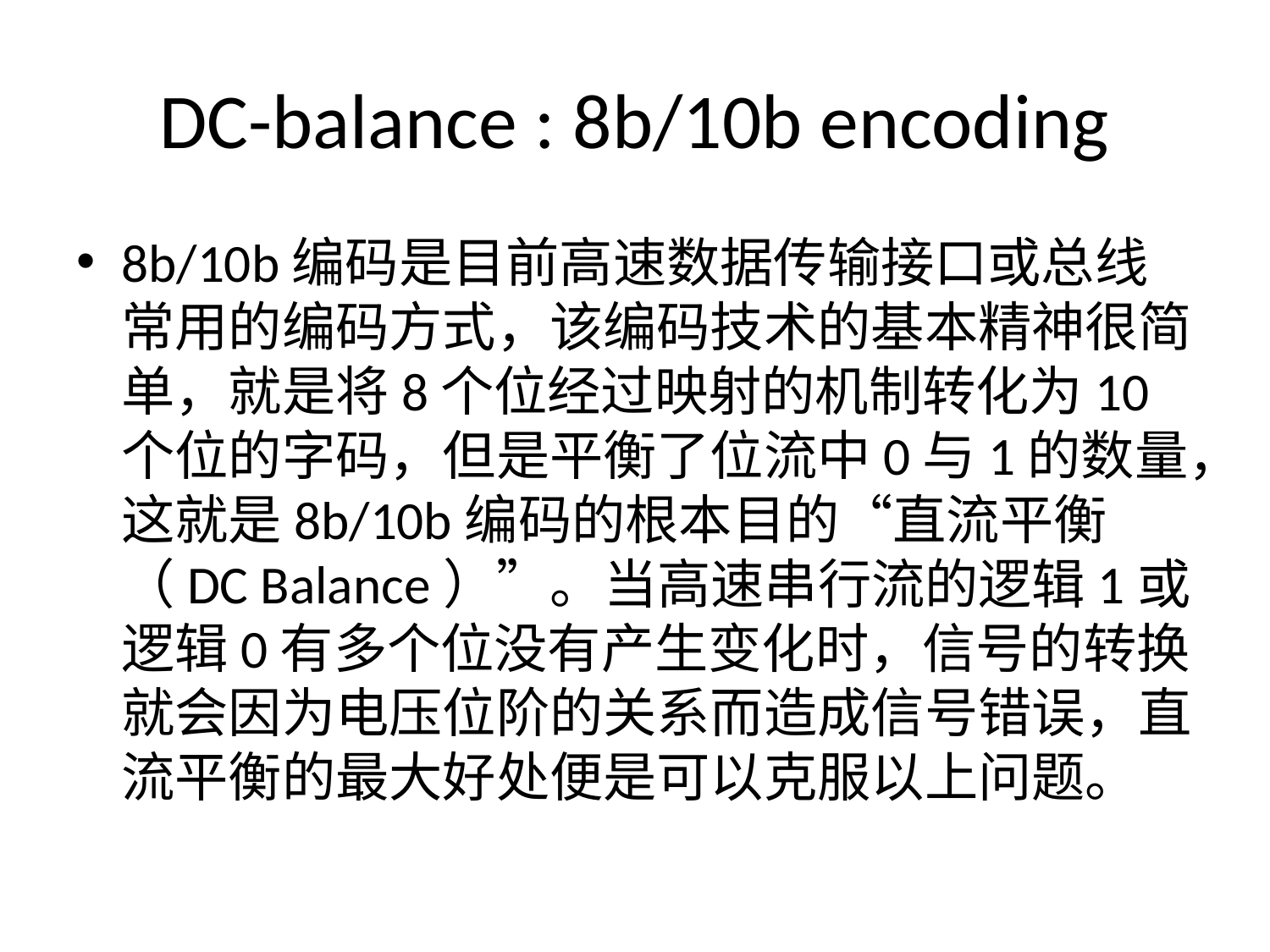

# DC-balance : 8b/10b encoding
8b/10b编码是目前高速数据传输接口或总线常用的编码方式，该编码技术的基本精神很简单，就是将8个位经过映射的机制转化为10个位的字码，但是平衡了位流中0与1的数量，这就是8b/10b编码的根本目的“直流平衡（DC Balance）”。当高速串行流的逻辑1或逻辑0有多个位没有产生变化时，信号的转换就会因为电压位阶的关系而造成信号错误，直流平衡的最大好处便是可以克服以上问题。